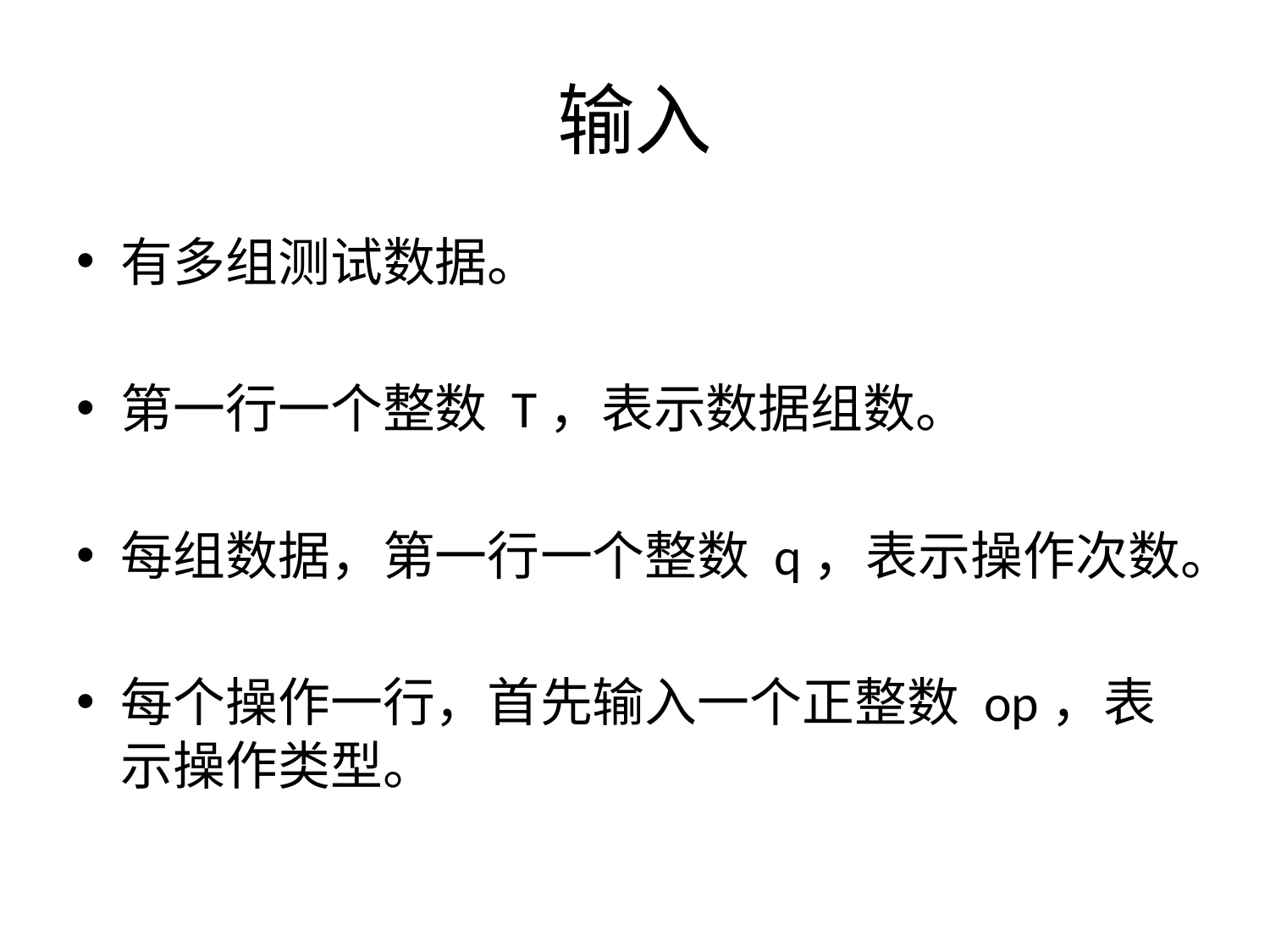

# 输入
有多组测试数据。

第一行一个整数 T，表示数据组数。

每组数据，第一行一个整数 q，表示操作次数。

每个操作一行，首先输入一个正整数 op，表示操作类型。